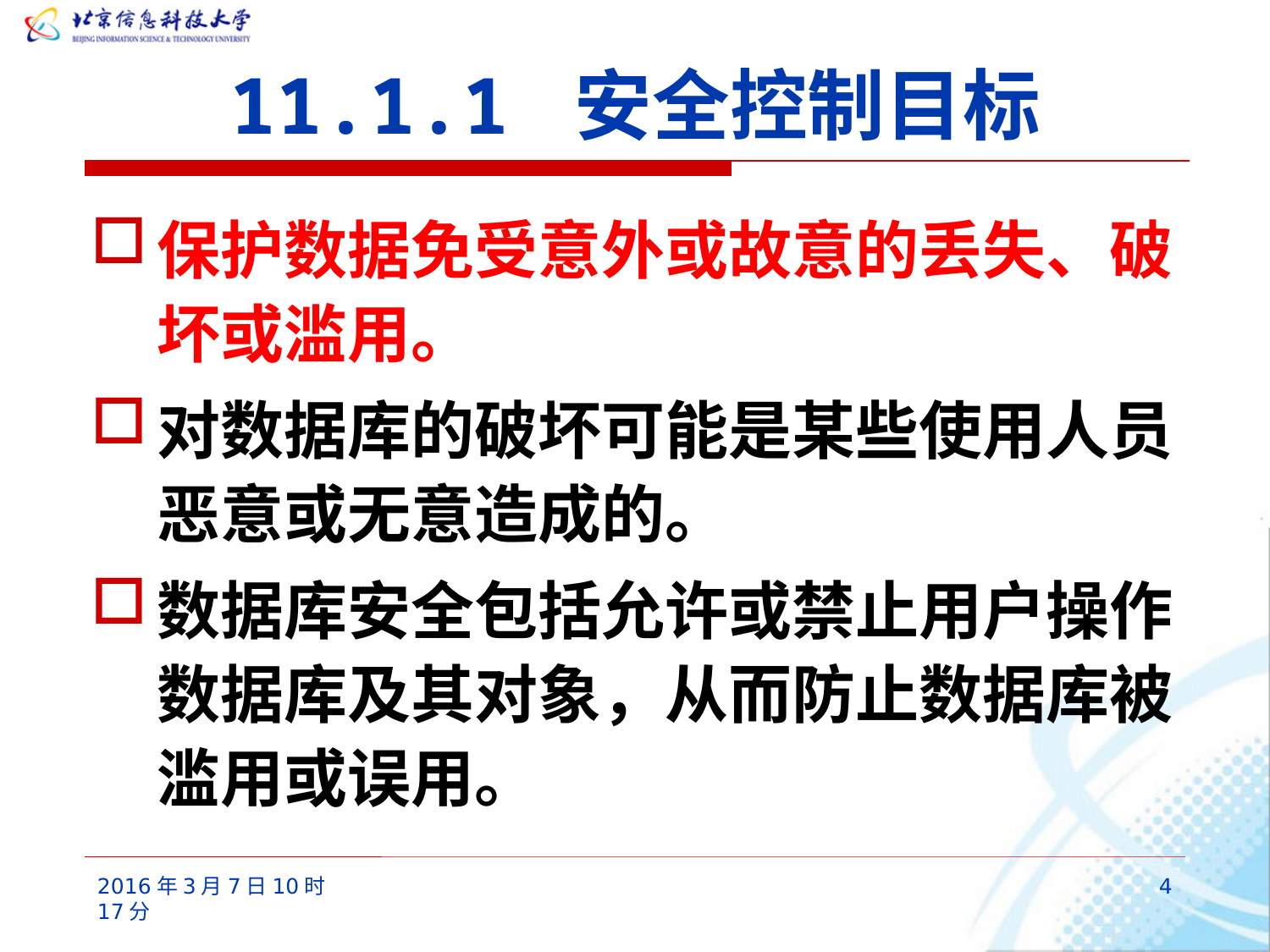

# 11.1.1 安全控制目标
保护数据免受意外或故意的丢失、破坏或滥用。
对数据库的破坏可能是某些使用人员恶意或无意造成的。
数据库安全包括允许或禁止用户操作数据库及其对象，从而防止数据库被滥用或误用。
2016年3月7日10时17分
4